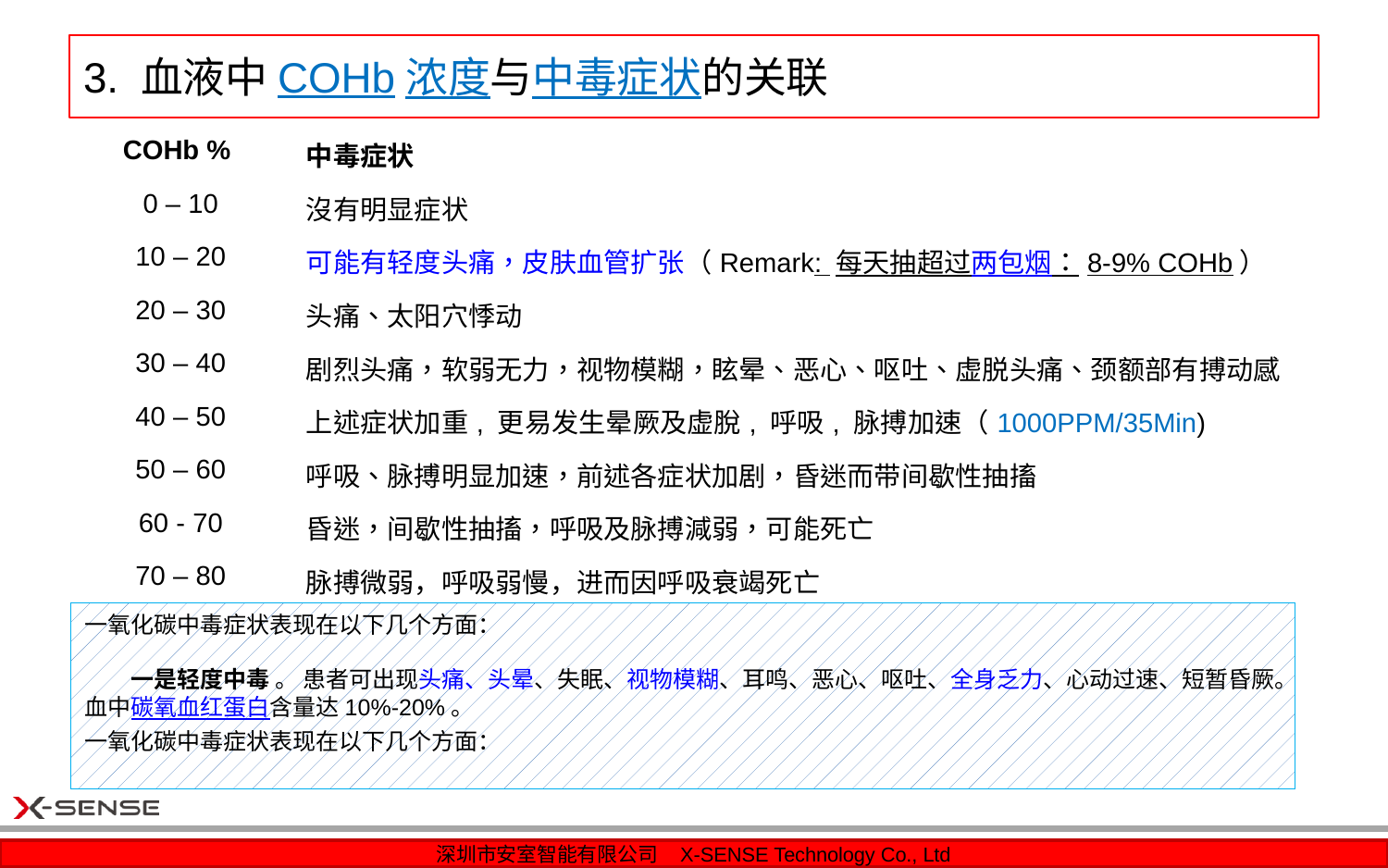

# 3. 血液中COHb浓度与中毒症状的关联
| COHb % | 中毒症状 |
| --- | --- |
| 0 – 10 | 沒有明显症状 |
| 10 – 20 | 可能有轻度头痛，皮肤血管扩张（Remark: 每天抽超过两包烟：8-9% COHb） |
| 20 – 30 | 头痛、太阳穴悸动 |
| 30 – 40 | 剧烈头痛，软弱无力，视物模糊，眩晕、恶心、呕吐、虚脱头痛、颈额部有搏动感 |
| 40 – 50 | 上述症状加重, 更易发生晕厥及虚脫, 呼吸, 脉搏加速（1000PPM/35Min) |
| 50 – 60 | 呼吸、脉搏明显加速，前述各症状加剧，昏迷而带间歇性抽搐 |
| 60 - 70 | 昏迷，间歇性抽搐，呼吸及脉搏減弱，可能死亡 |
| 70 – 80 | 脉搏微弱，呼吸弱慢，进而因呼吸衰竭死亡 |
| 注：上述列表针对健康人而言，脆弱人群、其值不同。 |  |
一氧化碳中毒症状表现在以下几个方面：

　　一是轻度中毒 。 患者可出现头痛、头晕、失眠、视物模糊、耳鸣、恶心、呕吐、全身乏力、心动过速、短暂昏厥。血中碳氧血红蛋白含量达10%-20%。
一氧化碳中毒症状表现在以下几个方面：